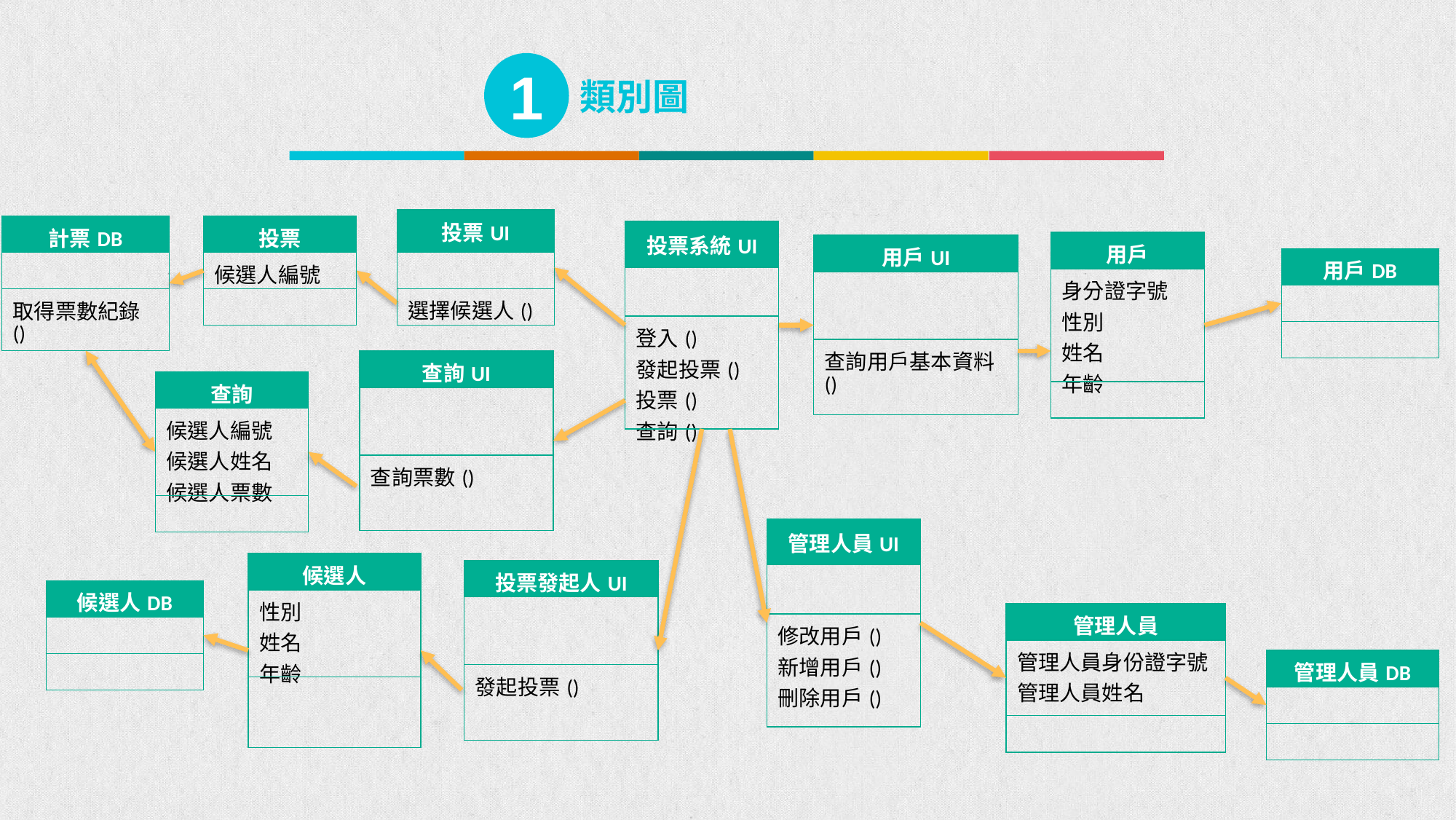

1
類別圖

| 投票UI |
| --- |
|  |
| 選擇候選人() |
| 計票DB |
| --- |
|  |
| 取得票數紀錄() |
| 投票 |
| --- |
| 候選人編號 |
|  |
| 投票系統UI |
| --- |
|  |
| 登入() 發起投票() 投票() 查詢() |
| 用戶 |
| --- |
| 身分證字號 性別 姓名 年齡 |
|  |
| 用戶UI |
| --- |
|  |
| 查詢用戶基本資料() |
| 用戶DB |
| --- |
|  |
|  |
| 查詢UI |
| --- |
|  |
| 查詢票數() |
| 查詢 |
| --- |
| 候選人編號 候選人姓名 候選人票數 |
|  |
| 管理人員UI |
| --- |
|  |
| 修改用戶() 新增用戶() 刪除用戶() |
| 候選人 |
| --- |
| 性別 姓名 年齡 |
|  |
| 投票發起人UI |
| --- |
|  |
| 發起投票() |
| 候選人DB |
| --- |
|  |
|  |
| 管理人員 |
| --- |
| 管理人員身份證字號 管理人員姓名 |
|  |
| 管理人員DB |
| --- |
|  |
|  |